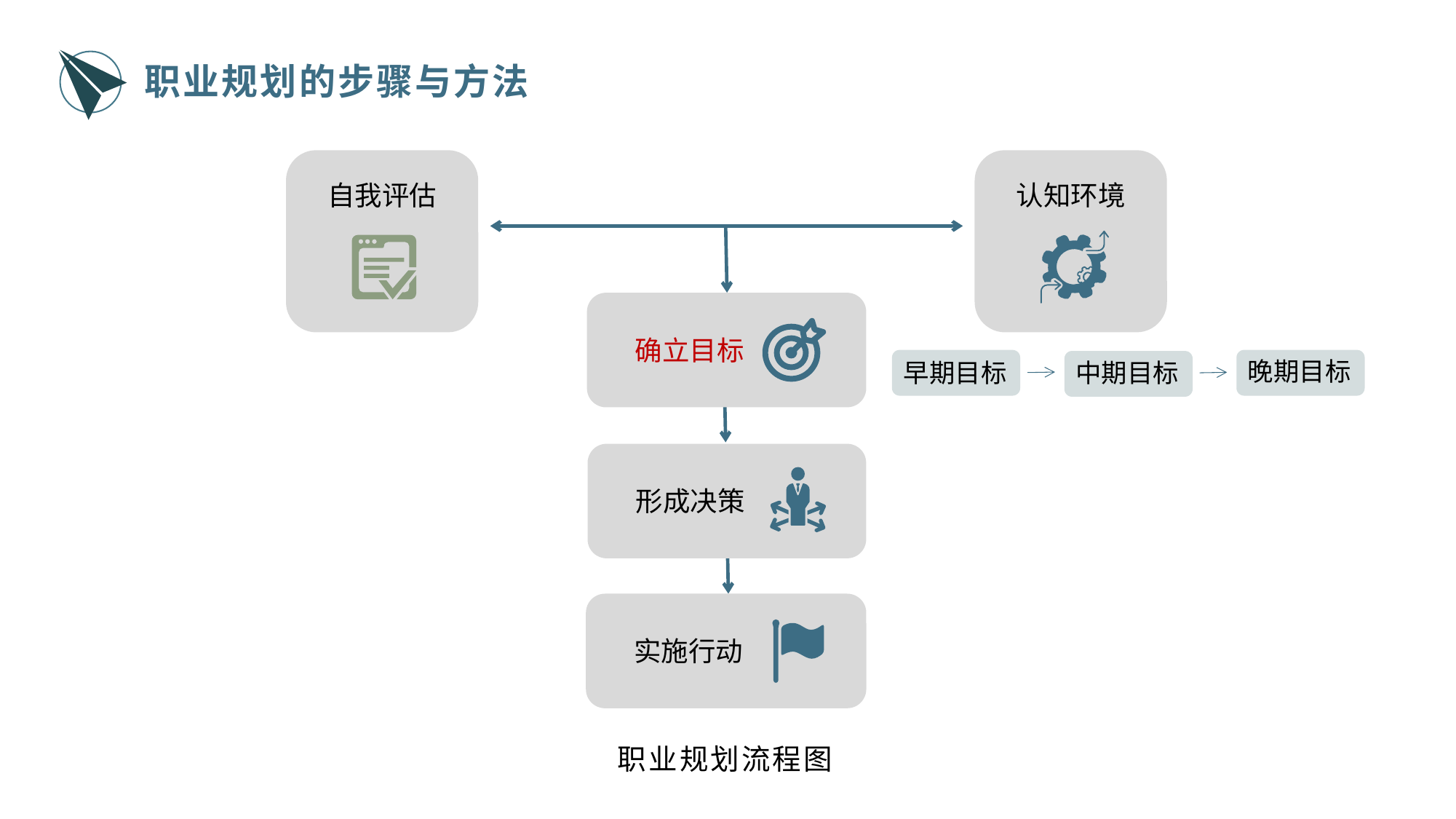

职业规划的步骤与方法

自我评估

认知环境

确立目标

早期目标
晚期目标

中期目标

形成决策

实施行动
职业规划流程图